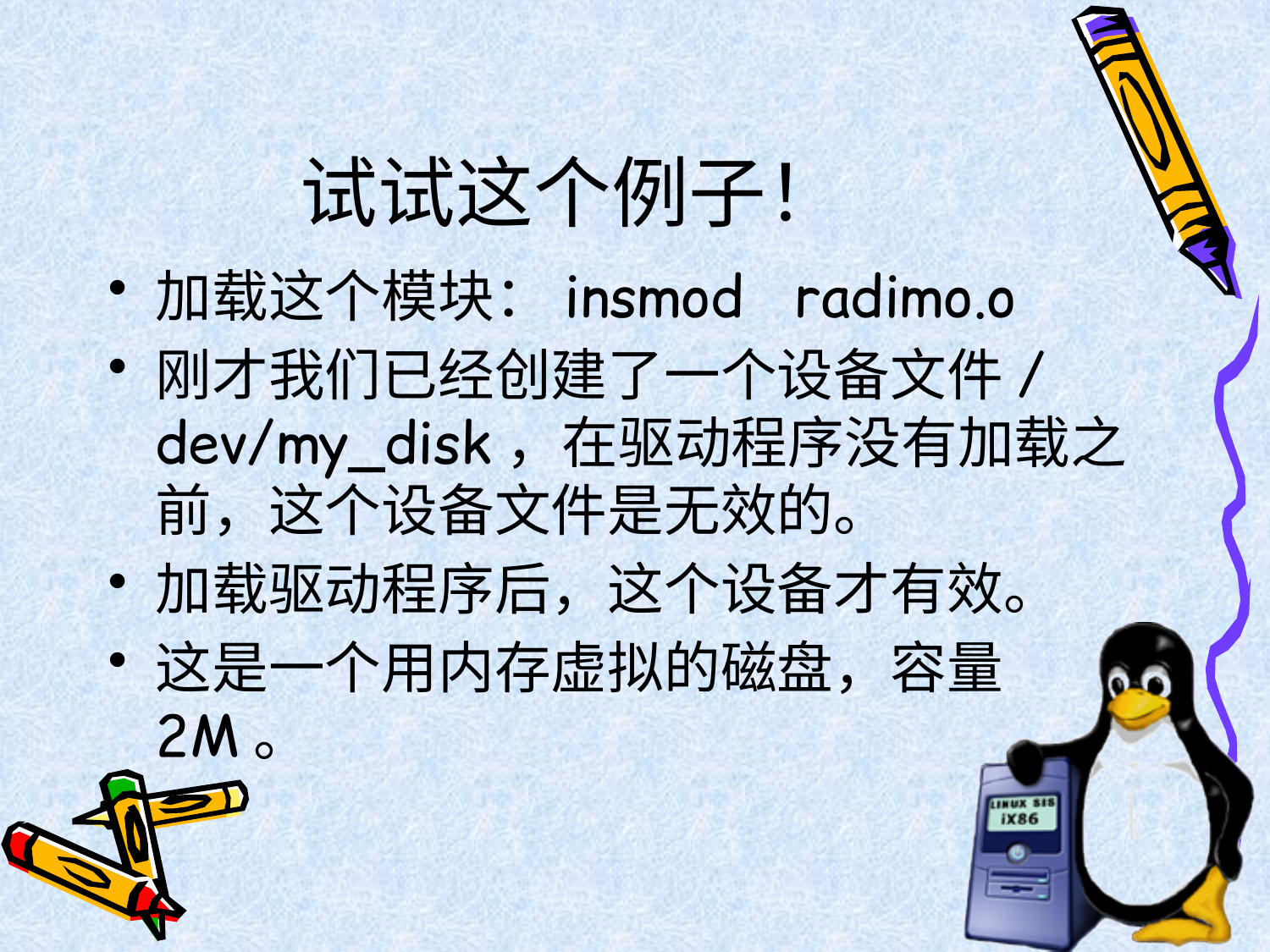

# 试试这个例子！
加载这个模块：insmod   radimo.o
刚才我们已经创建了一个设备文件/dev/my_disk，在驱动程序没有加载之前，这个设备文件是无效的。
加载驱动程序后，这个设备才有效。
这是一个用内存虚拟的磁盘，容量2M。